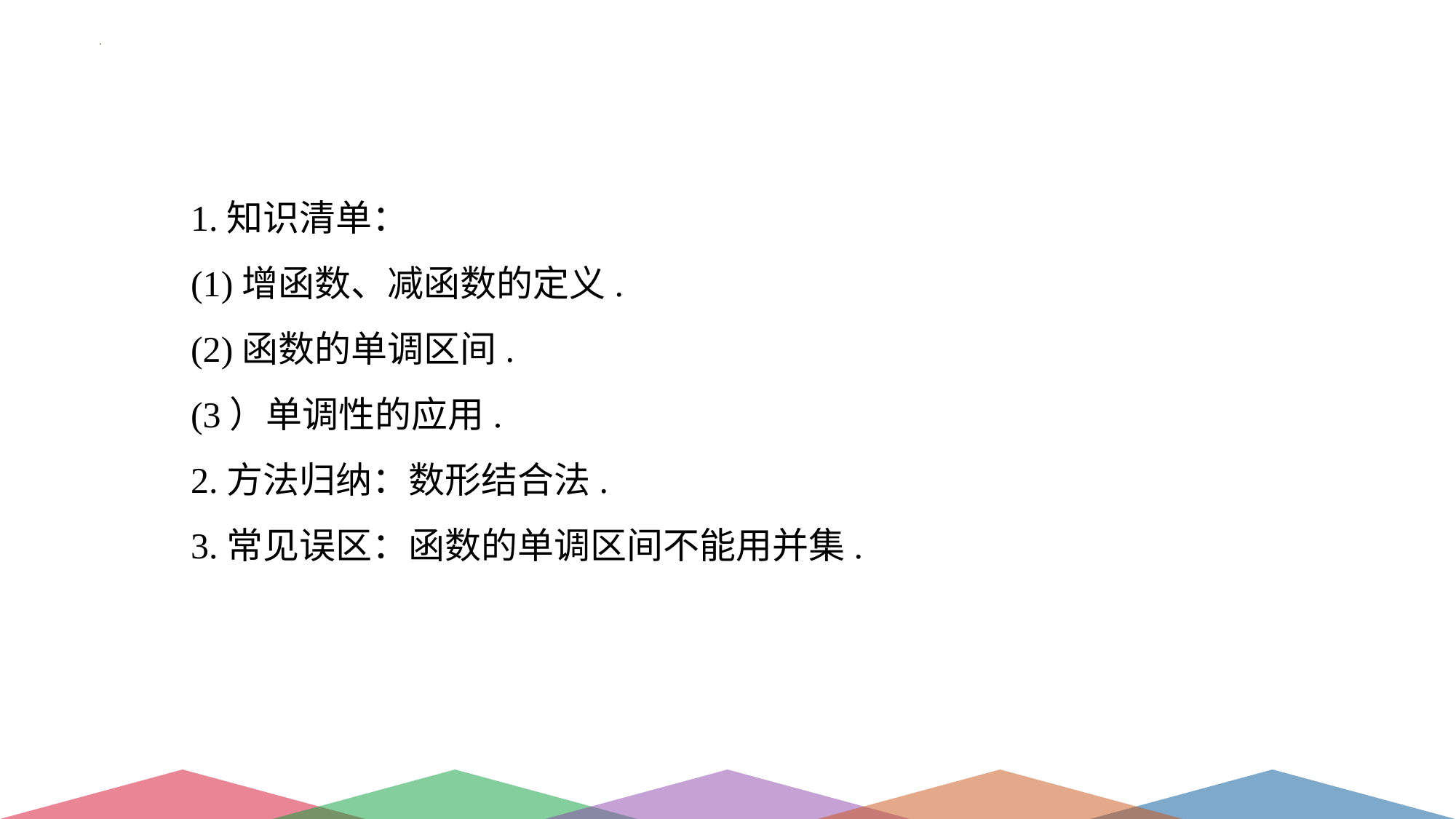

1.知识清单：
(1)增函数、减函数的定义.
(2)函数的单调区间.
(3）单调性的应用.
2.方法归纳：数形结合法.
3.常见误区：函数的单调区间不能用并集.